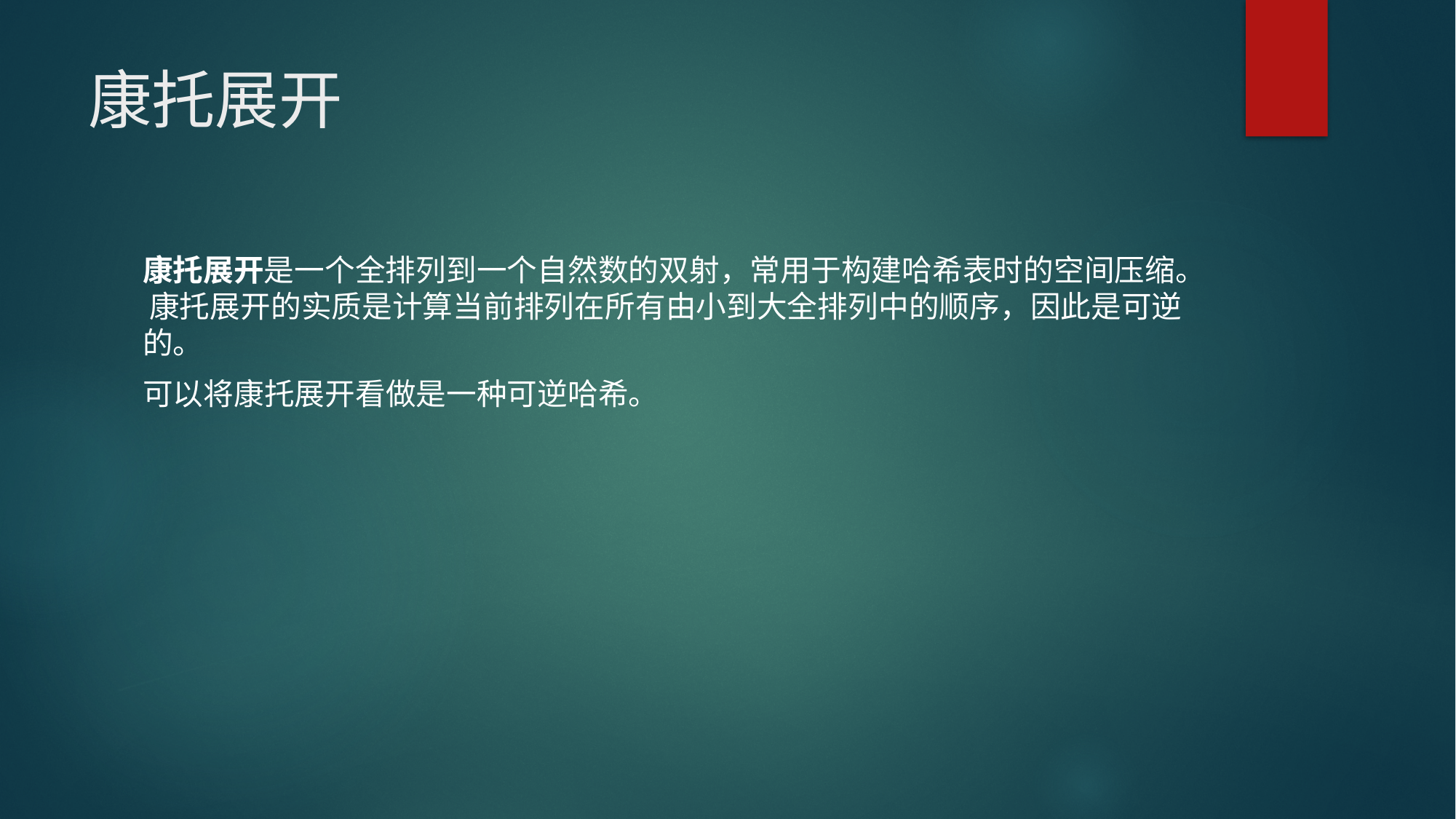

# 康托展开
康托展开是一个全排列到一个自然数的双射，常用于构建哈希表时的空间压缩。 康托展开的实质是计算当前排列在所有由小到大全排列中的顺序，因此是可逆的。
可以将康托展开看做是一种可逆哈希。